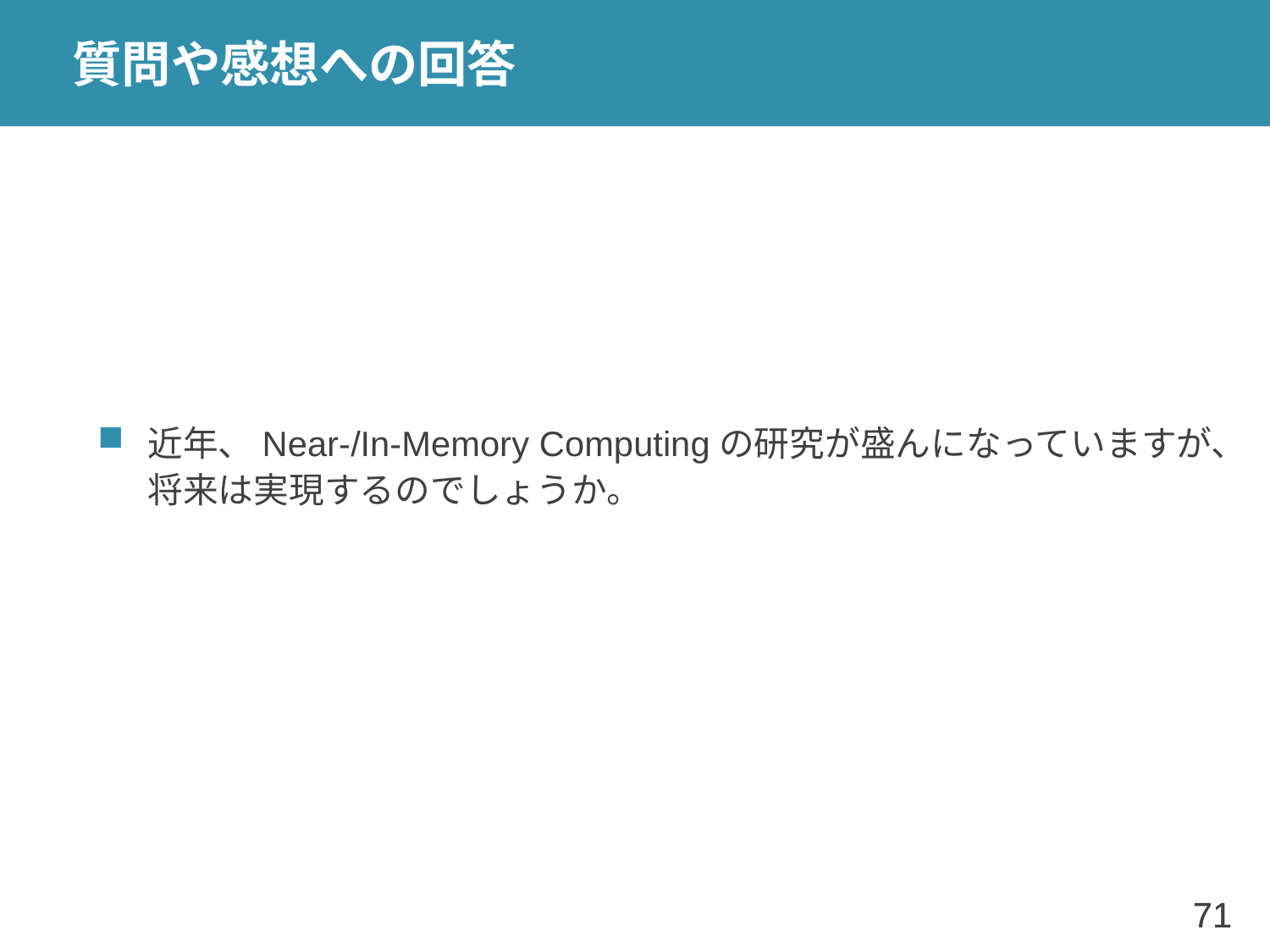

# 質問や感想への回答
近年、Near-/In-Memory Computingの研究が盛んになっていますが、将来は実現するのでしょうか。